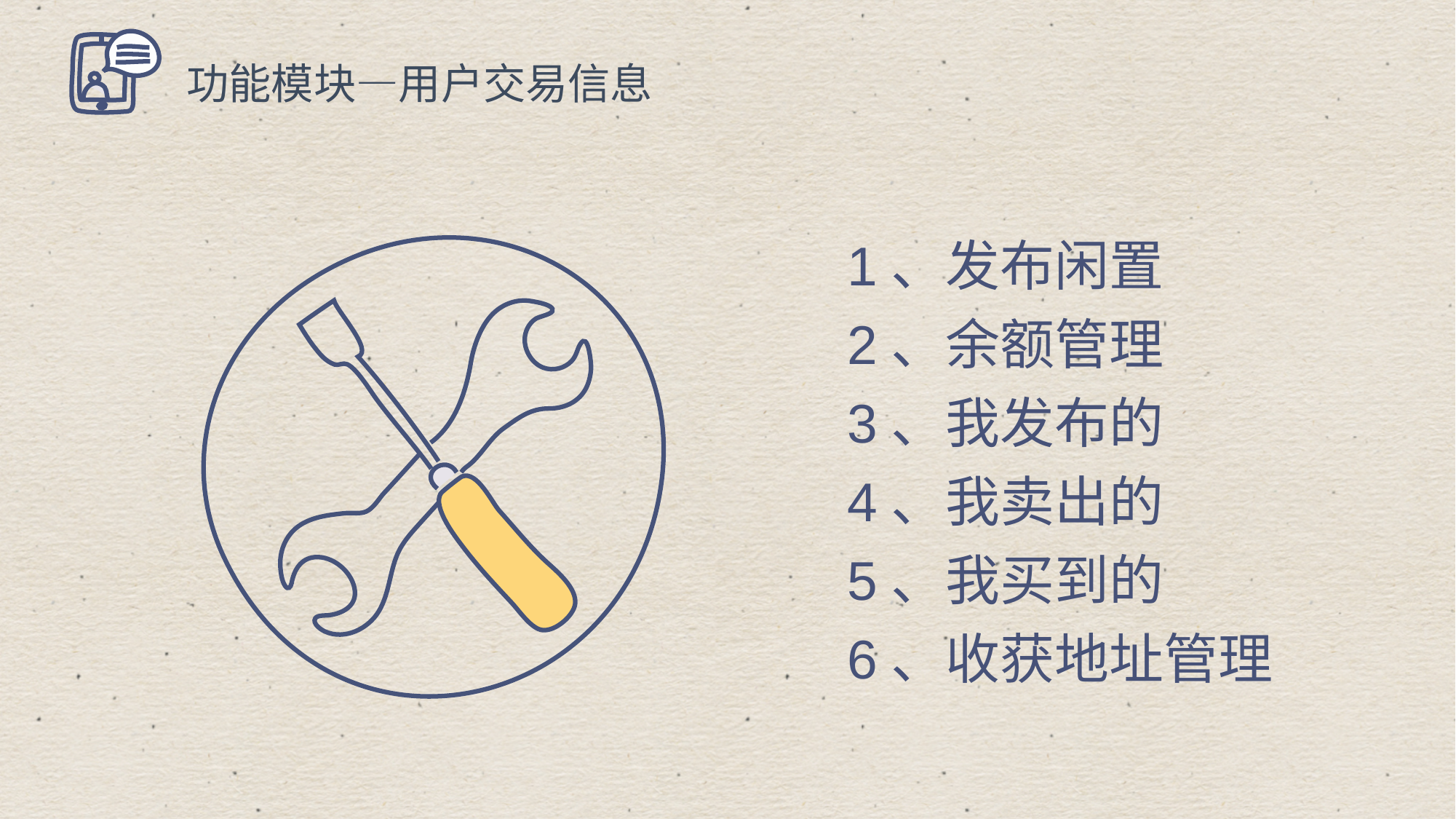

功能模块—用户交易信息
1、发布闲置
2、余额管理
3、我发布的
4、我卖出的
5、我买到的
6、收获地址管理